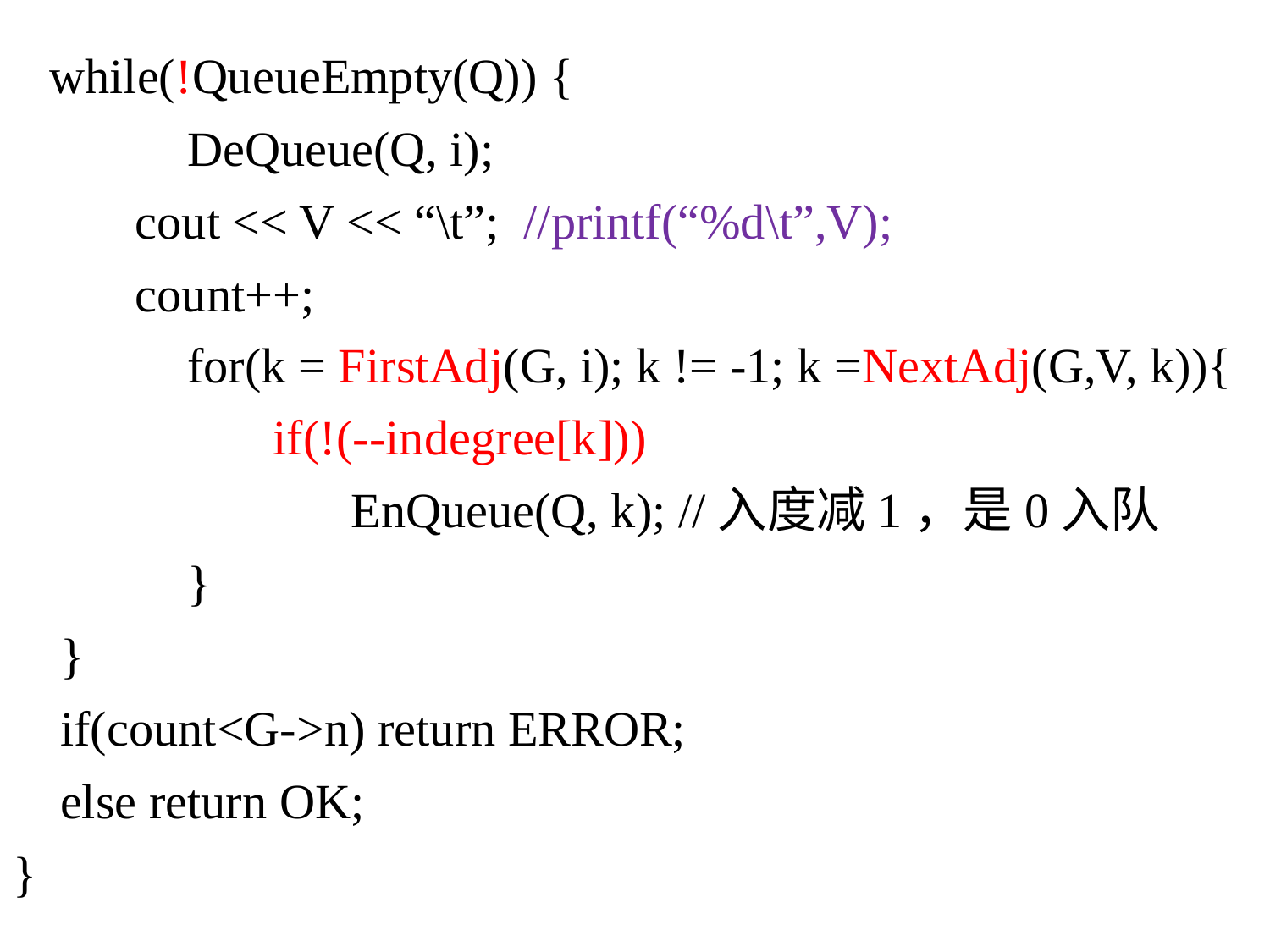

while(!QueueEmpty(Q)) {
		DeQueue(Q, i);
          cout << V << “\t”;  //printf(“%d\t”,V);
          count++;								for(k = FirstAdj(G, i); k != -1; k =NextAdj(G,V, k)){
		       if(!(--indegree[k]))
			   EnQueue(Q, k); //入度减1，是0入队
		}
	}
	if(count<G->n) return ERROR;
	else return OK;
}